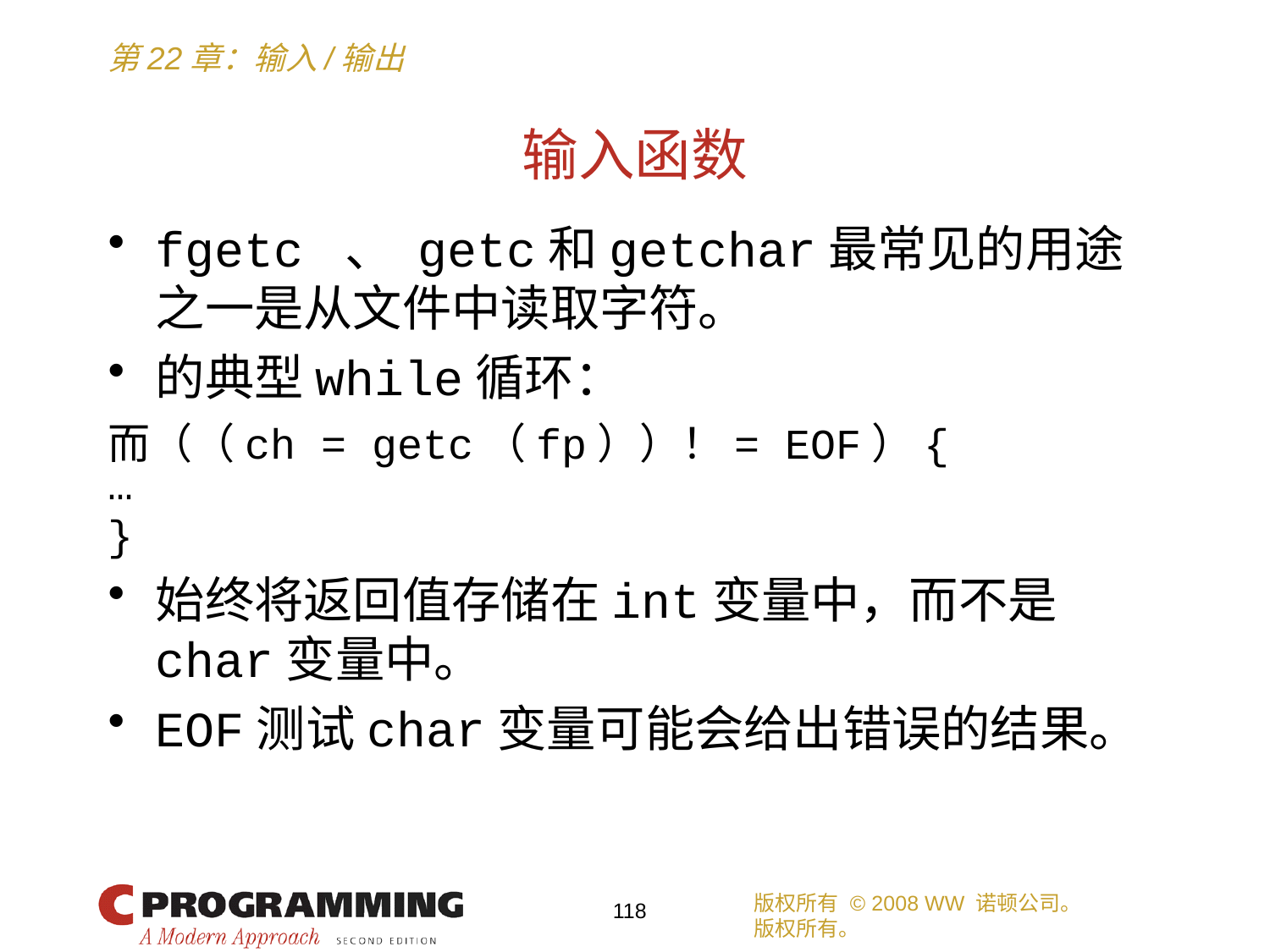

# 输入函数
fgetc 、 getc和getchar最常见的用途之一是从文件中读取字符。
的典型while循环：
而（（ch = getc（fp））！= EOF）{
…
}
始终将返回值存储在int变量中，而不是char变量中。
EOF测试char变量可能会给出错误的结果。

版权所有 © 2008 WW 诺顿公司。
版权所有。
118